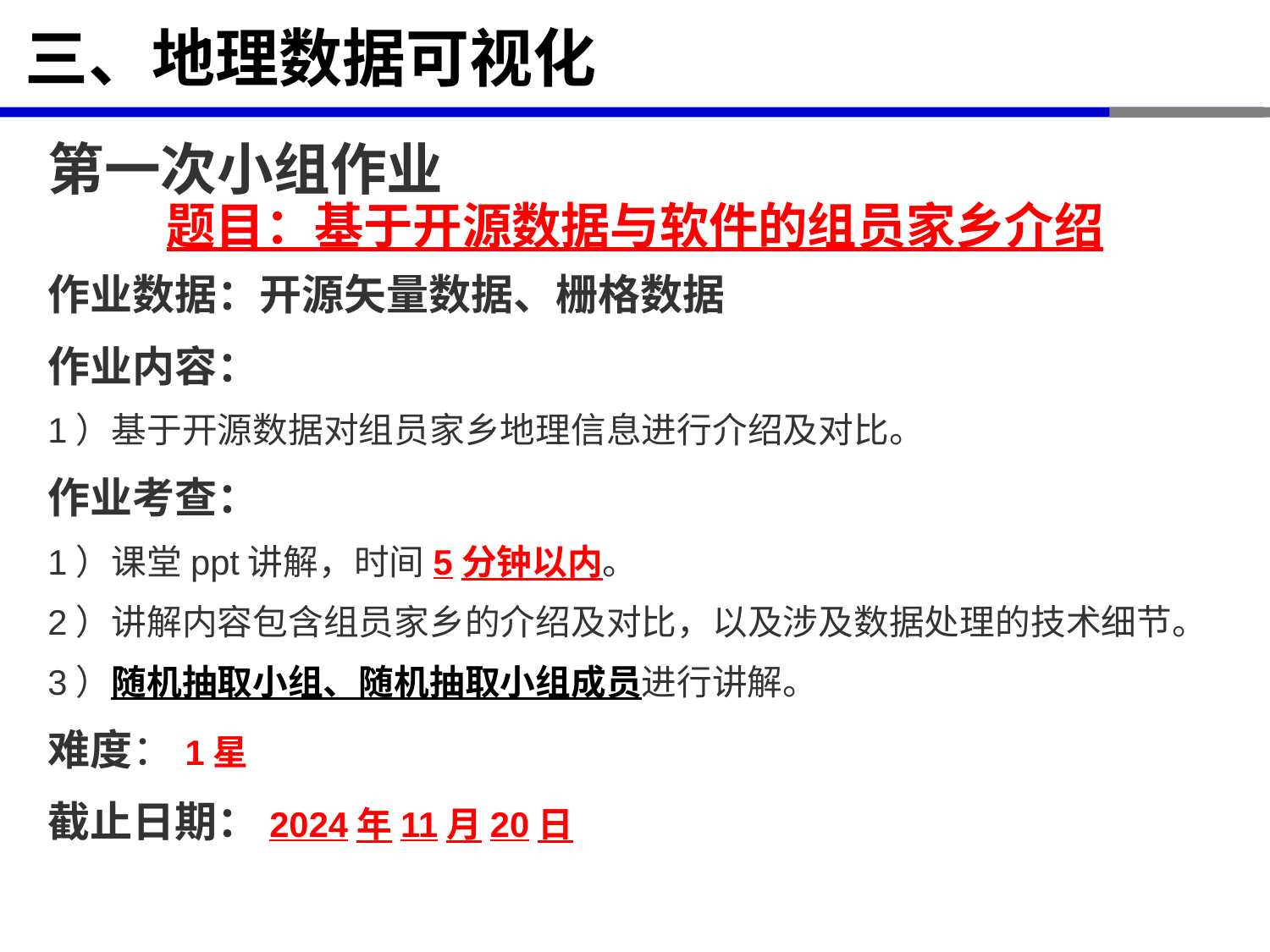

# 三、地理数据可视化
第一次小组作业
题目：基于开源数据与软件的组员家乡介绍
作业数据：开源矢量数据、栅格数据
作业内容：
1）基于开源数据对组员家乡地理信息进行介绍及对比。
作业考查：
1）课堂ppt讲解，时间5分钟以内。
2）讲解内容包含组员家乡的介绍及对比，以及涉及数据处理的技术细节。
3）随机抽取小组、随机抽取小组成员进行讲解。
难度：1星
截止日期：2024年11月20日